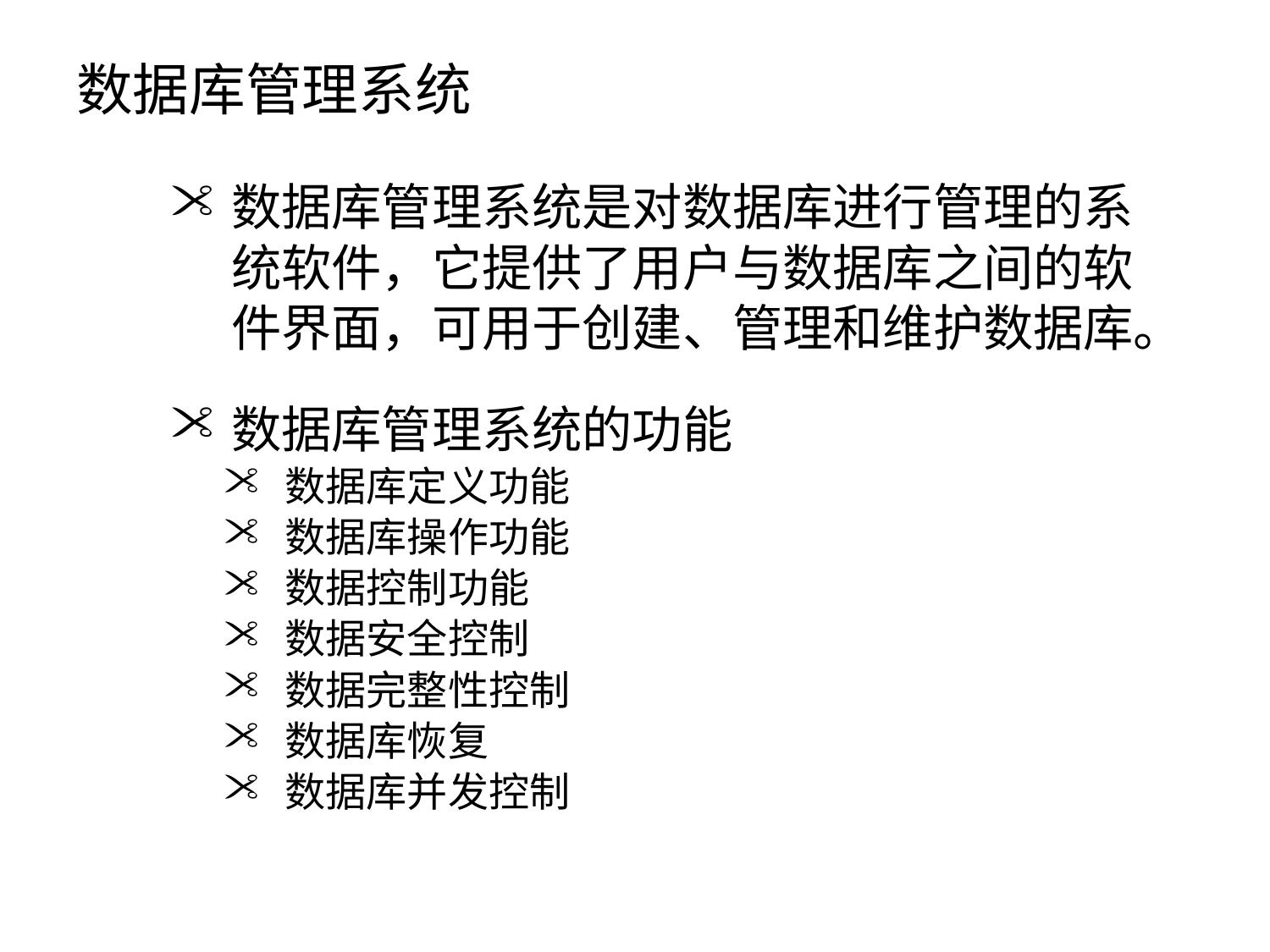

# 数据库管理系统
数据库管理系统是对数据库进行管理的系统软件，它提供了用户与数据库之间的软件界面，可用于创建、管理和维护数据库。

数据库管理系统的功能
数据库定义功能
数据库操作功能
数据控制功能
数据安全控制
数据完整性控制
数据库恢复
数据库并发控制